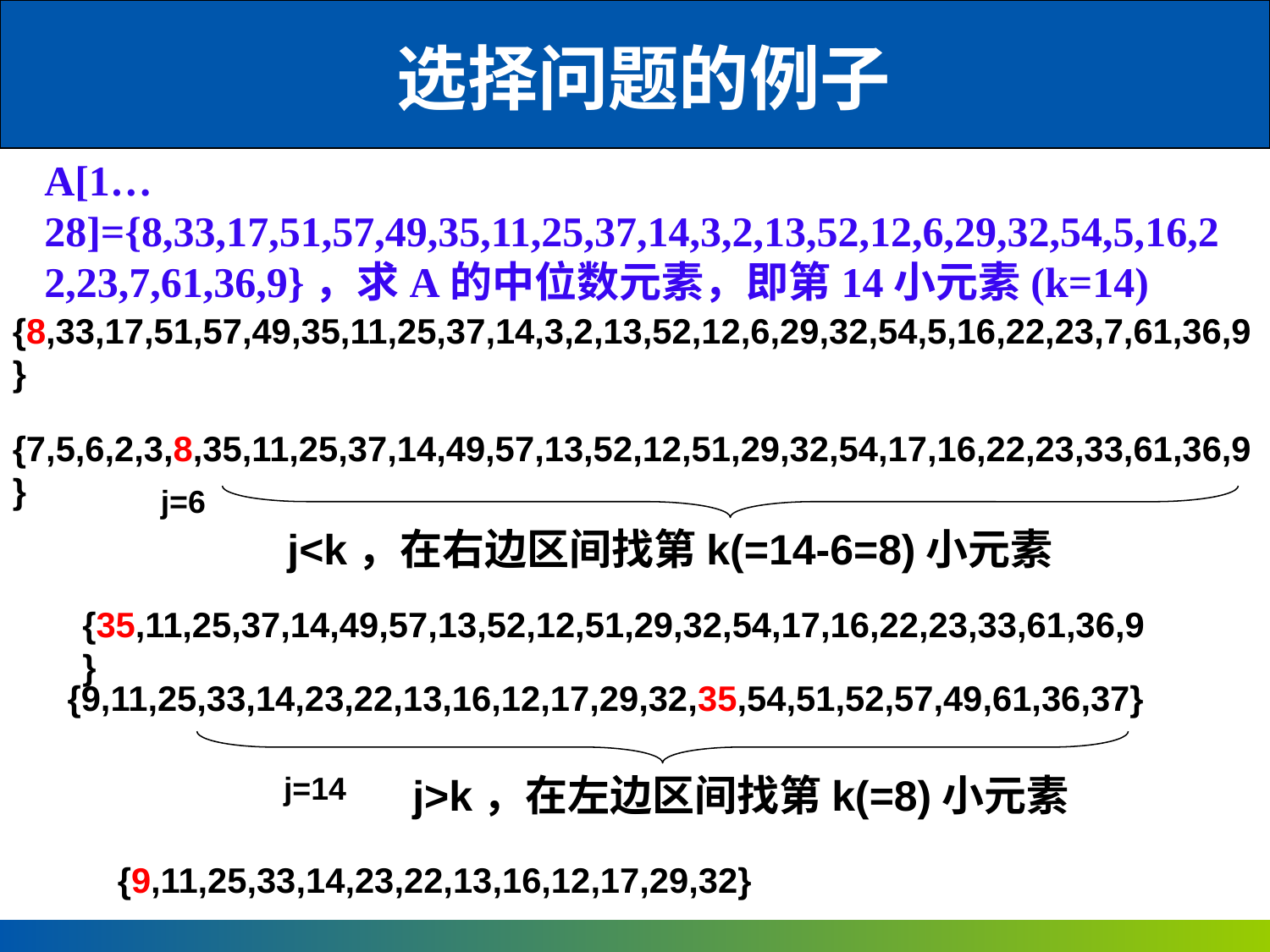

选择问题的例子
A[1…28]={8,33,17,51,57,49,35,11,25,37,14,3,2,13,52,12,6,29,32,54,5,16,22,23,7,61,36,9}，求A的中位数元素，即第14小元素(k=14)

{8,33,17,51,57,49,35,11,25,37,14,3,2,13,52,12,6,29,32,54,5,16,22,23,7,61,36,9}
{7,5,6,2,3,8,35,11,25,37,14,49,57,13,52,12,51,29,32,54,17,16,22,23,33,61,36,9}
j=6
j<k，在右边区间找第k(=14-6=8)小元素
{35,11,25,37,14,49,57,13,52,12,51,29,32,54,17,16,22,23,33,61,36,9}
{9,11,25,33,14,23,22,13,16,12,17,29,32,35,54,51,52,57,49,61,36,37}
j=14
j>k，在左边区间找第k(=8)小元素
{9,11,25,33,14,23,22,13,16,12,17,29,32}